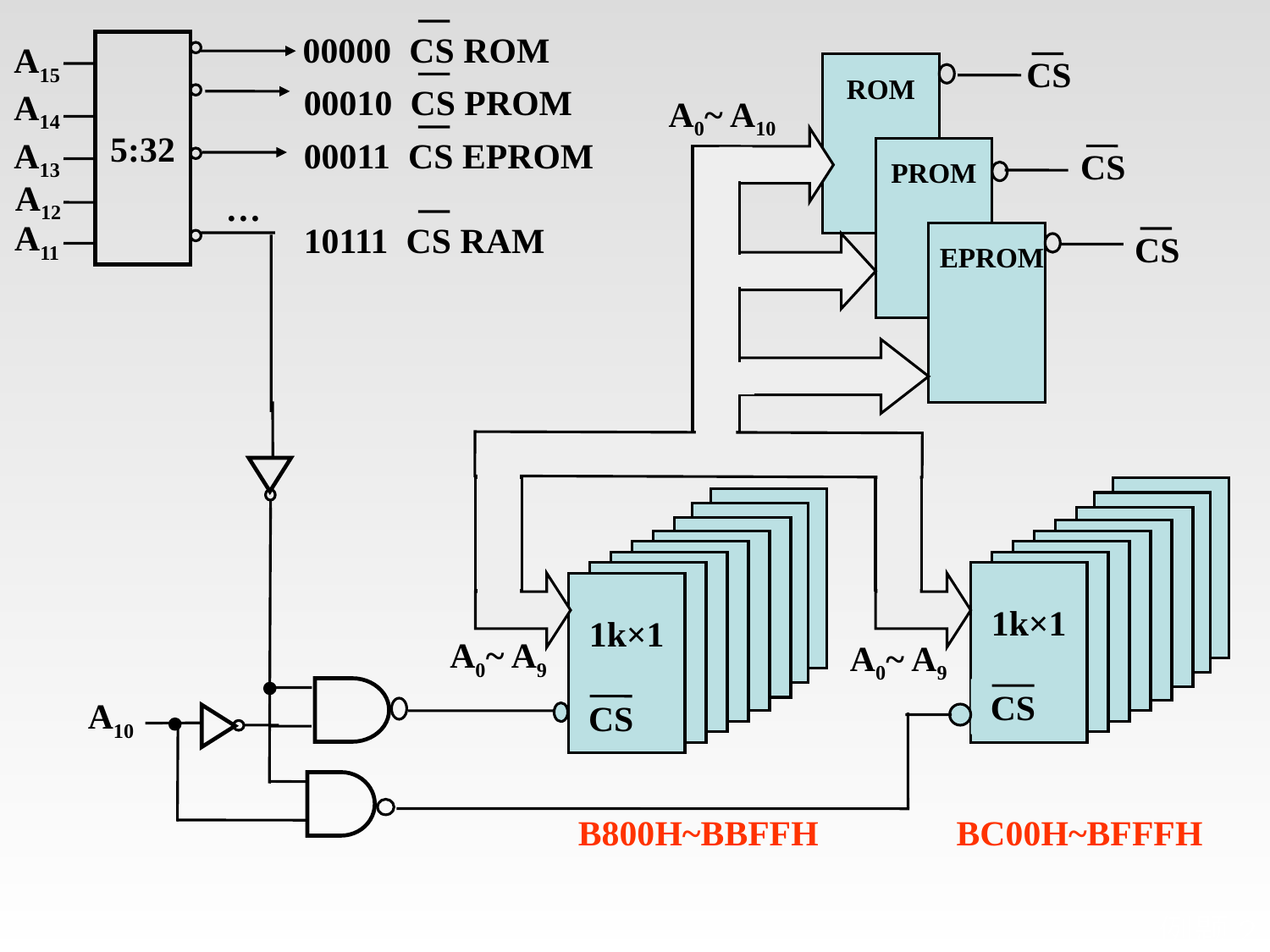

00000  CS ROM
A15
5:32

00010  CS PROM

A14

A13
00011  CS EPROM

A12
…

A11
10111  CS RAM

CS

ROM

A0~ A10

CS

PROM

CS

EPROM

A10

1k×1
1k×1
A0~ A9
A0~ A9
CS

CS

B800H~BBFFH
BC00H~BFFFH
# 例题2